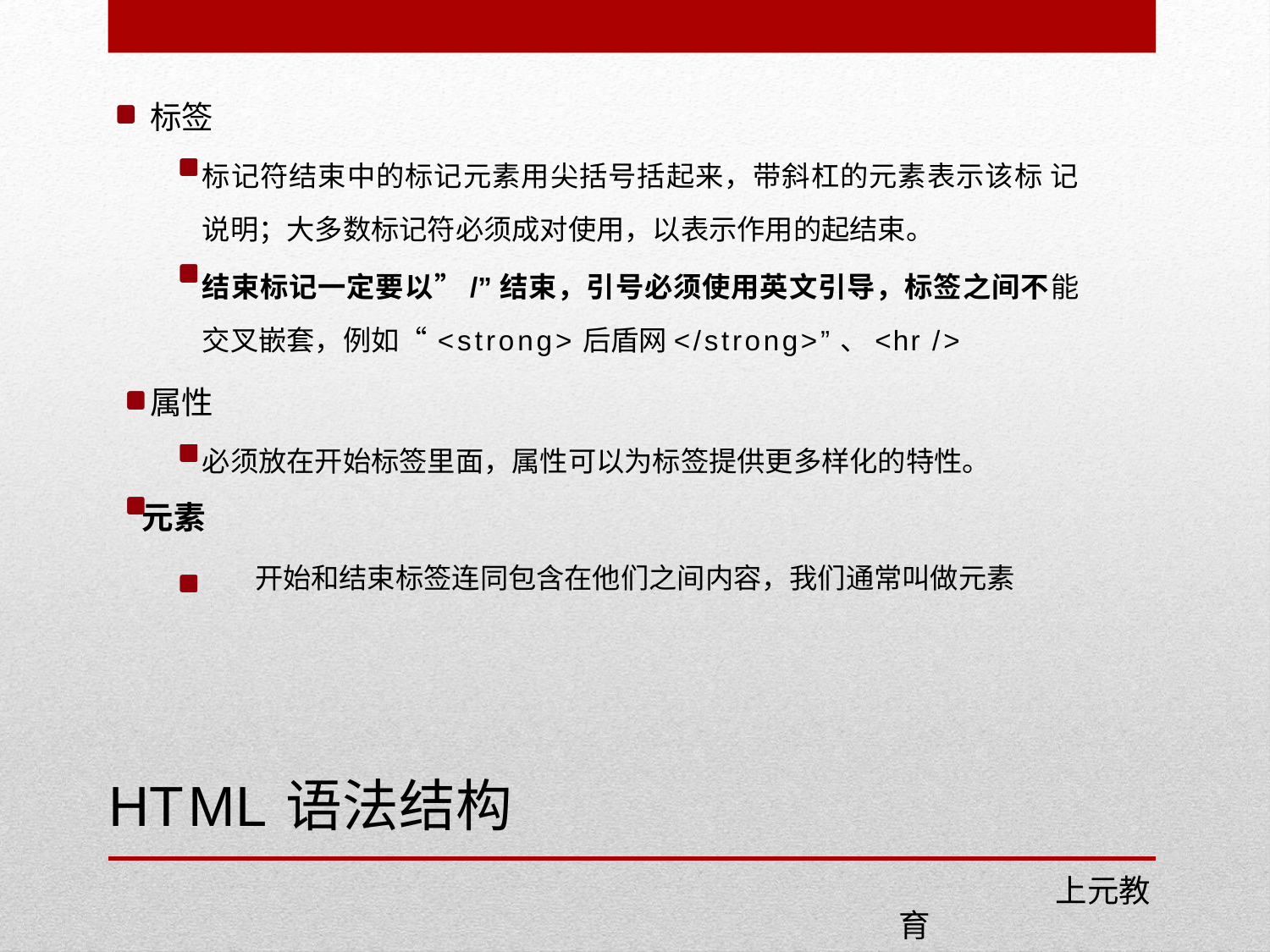

标签
标记符结束中的标记元素用尖括号括起来，带斜杠的元素表示该标 记说明；大多数标记符必须成对使用，以表示作用的起结束。
结束标记一定要以”/”结束，引号必须使用英文引导，标签之间不能交叉嵌套，例如“<strong>后盾网</strong>”、<hr />
属性
必须放在开始标签里面，属性可以为标签提供更多样化的特性。

开始和结束标签连同包含在他们之间内容，我们通常叫做元素

     元素

HTML语法结构
               上元教育